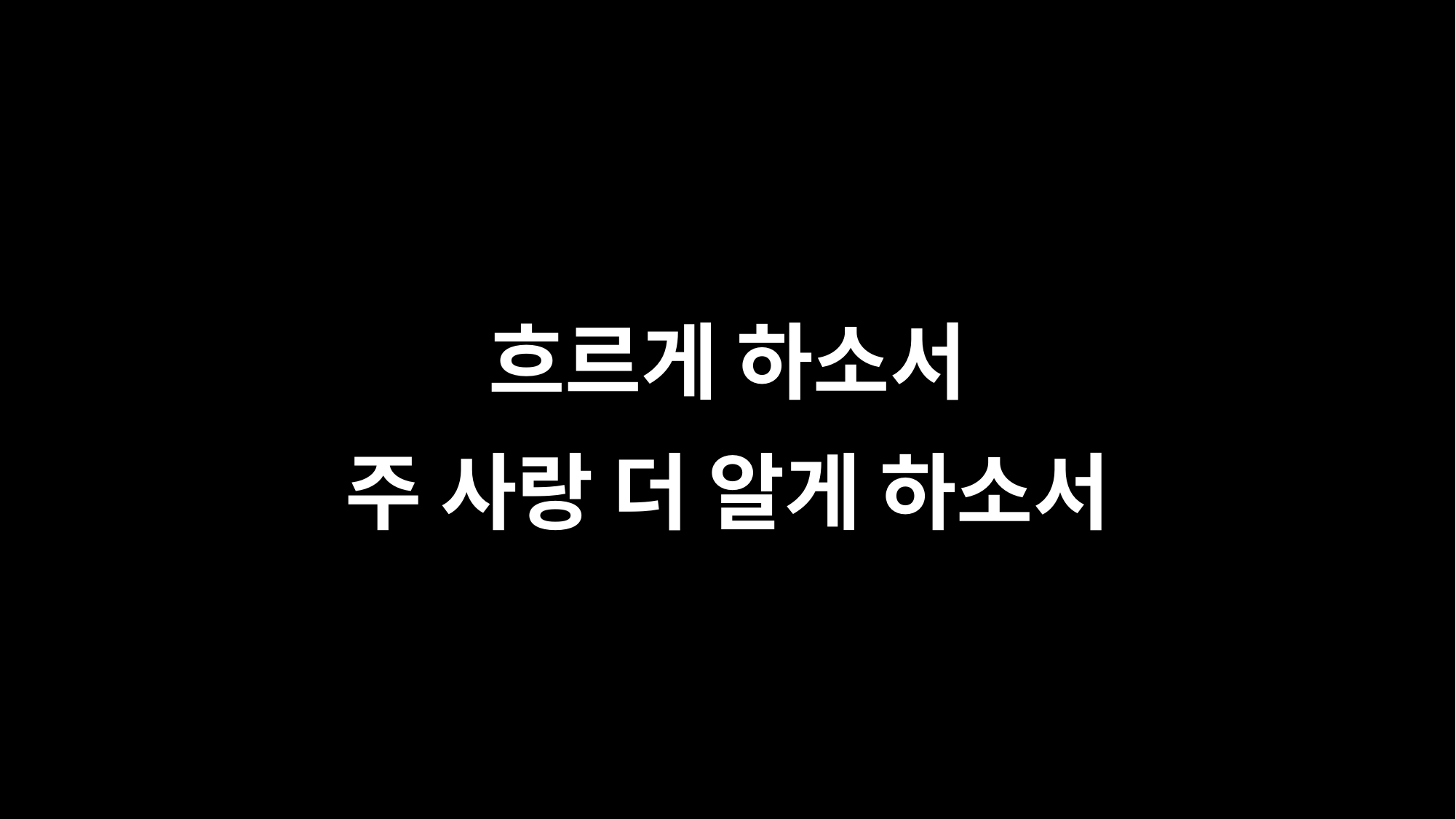

흐르게 하소서
주 사랑 더 알게 하소서